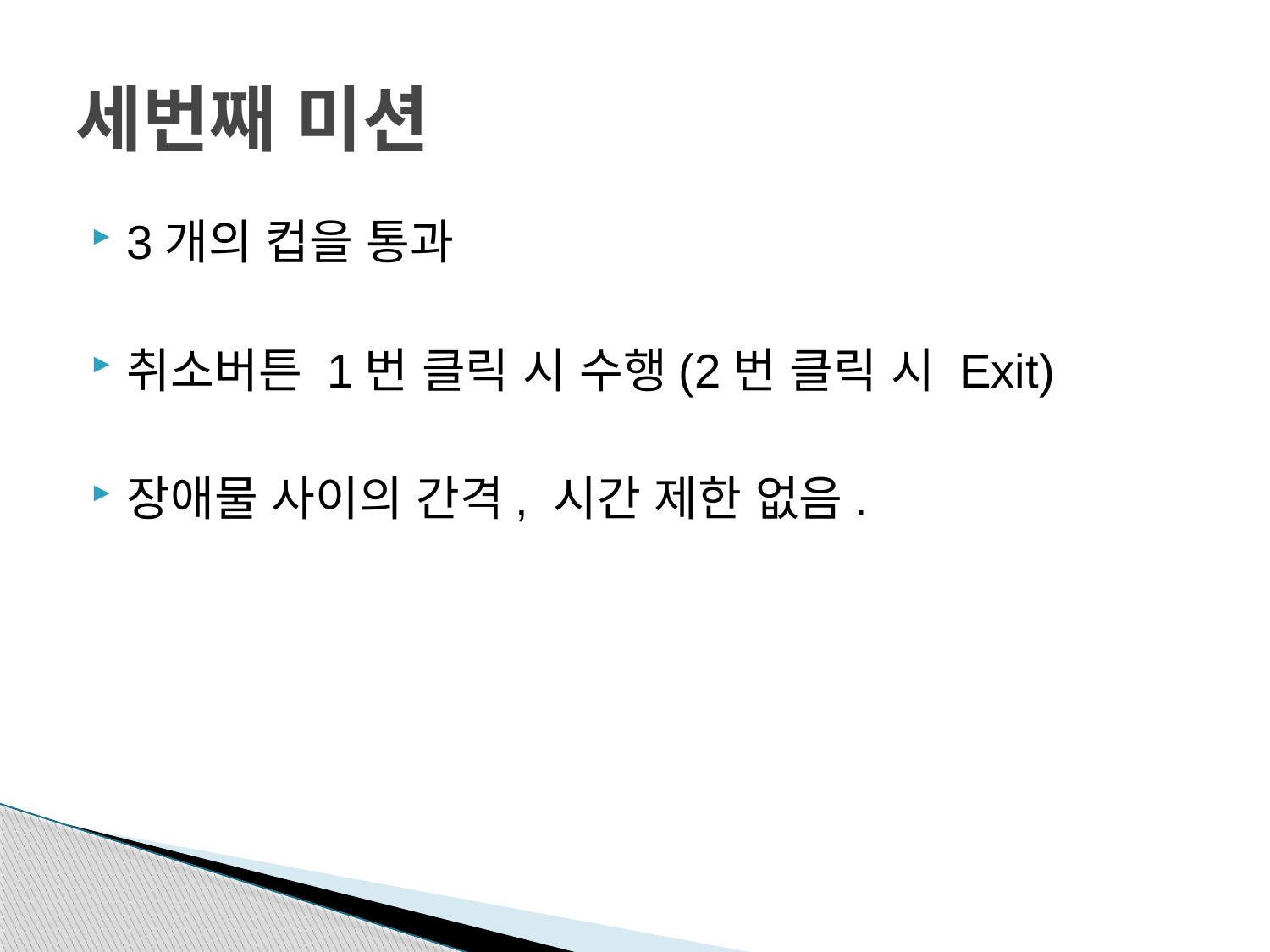

# 세번째 미션
3개의 컵을 통과

취소버튼 1번 클릭 시 수행(2번 클릭 시 Exit)

장애물 사이의 간격, 시간 제한 없음.